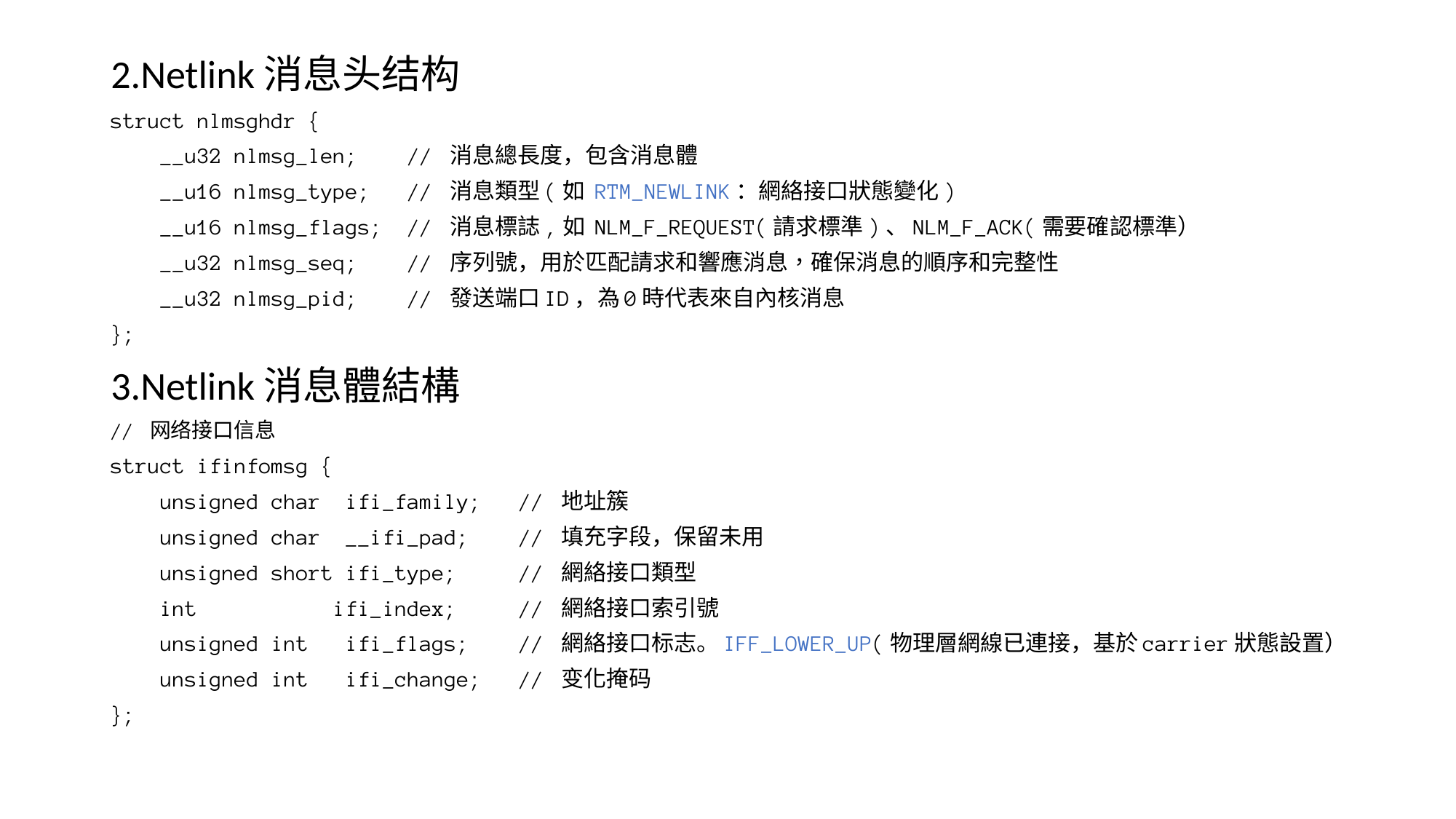

2.Netlink消息头结构
struct nlmsghdr {
    __u32 nlmsg_len;    // 消息總長度，包含消息體
    __u16 nlmsg_type;   // 消息類型(如 RTM_NEWLINK：網絡接口狀態變化)
    __u16 nlmsg_flags;  // 消息標誌,如 NLM_F_REQUEST(請求標準)、NLM_F_ACK(需要確認標準）
    __u32 nlmsg_seq;    // 序列號，用於匹配請求和響應消息，確保消息的順序和完整性
    __u32 nlmsg_pid;    // 發送端口ID，為0時代表來自內核消息
};
3.Netlink消息體結構
// 网络接口信息
struct ifinfomsg {
    unsigned char  ifi_family;   // 地址簇
    unsigned char  __ifi_pad;    // 填充字段，保留未用
    unsigned short ifi_type;     // 網絡接口類型
    int           ifi_index;     // 網絡接口索引號
    unsigned int   ifi_flags;    // 網絡接口标志。IFF_LOWER_UP(物理層網線已連接，基於carrier狀態設置）
    unsigned int   ifi_change;   // 变化掩码
};